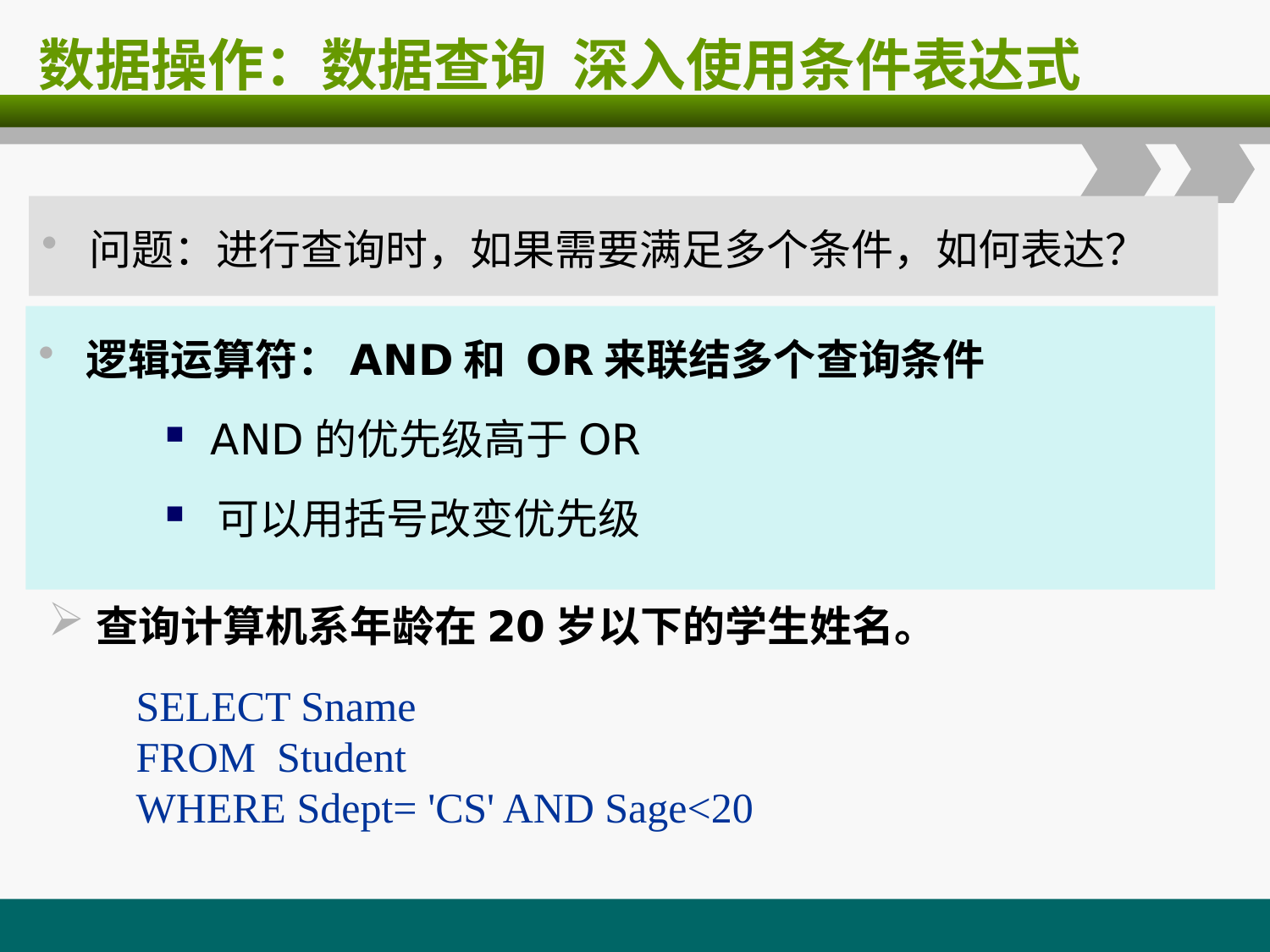

# 数据操作：数据查询  深入使用条件表达式
问题：进行查询时，如果需要满足多个条件，如何表达？
逻辑运算符：AND和 OR来联结多个查询条件
 AND的优先级高于OR
 可以用括号改变优先级
查询计算机系年龄在20岁以下的学生姓名。

SELECT Sname
FROM  Student
WHERE Sdept= 'CS' AND Sage<20